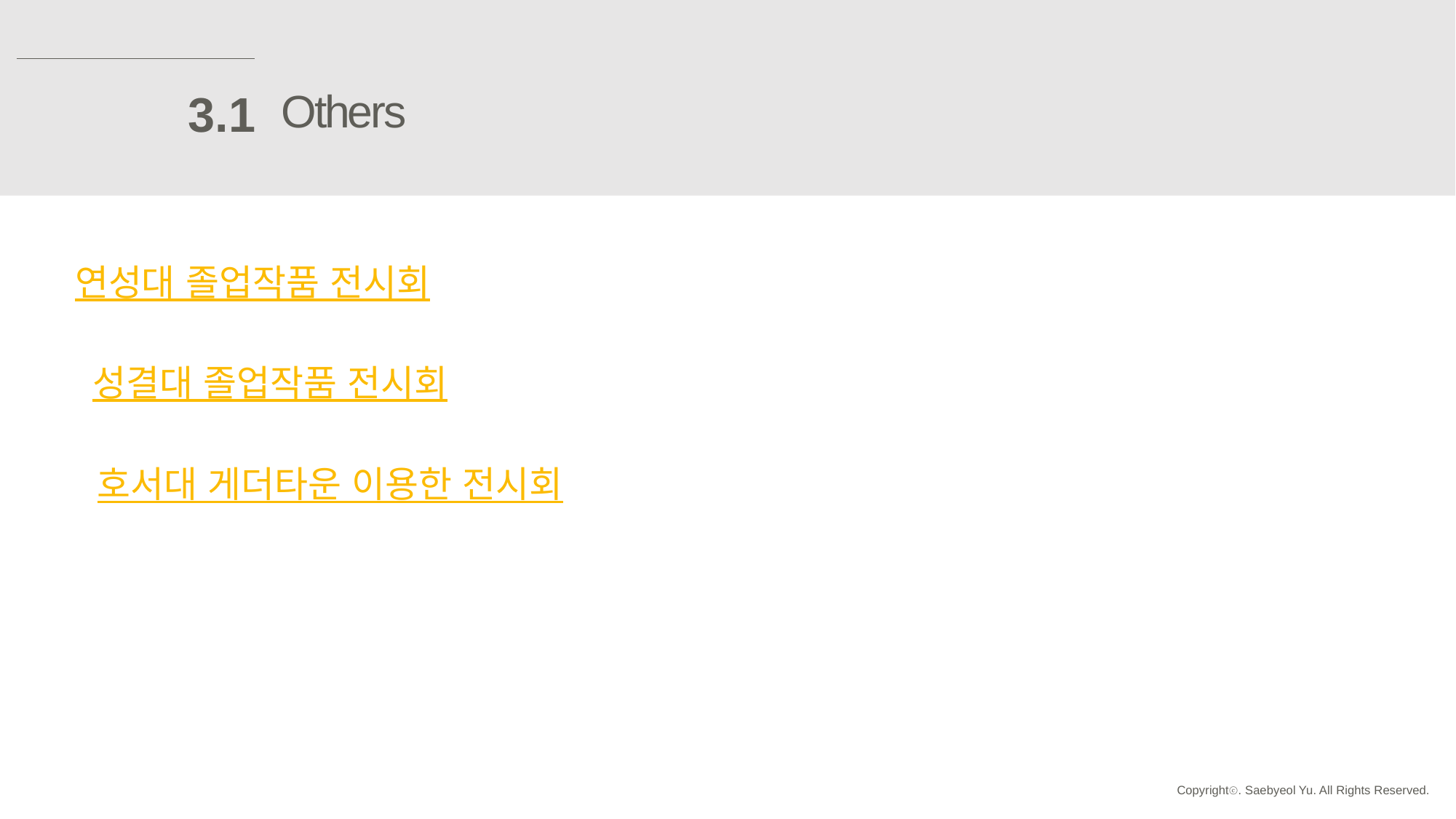

Others
3.1
연성대 졸업작품 전시회
성결대 졸업작품 전시회
호서대 게더타운 이용한 전시회